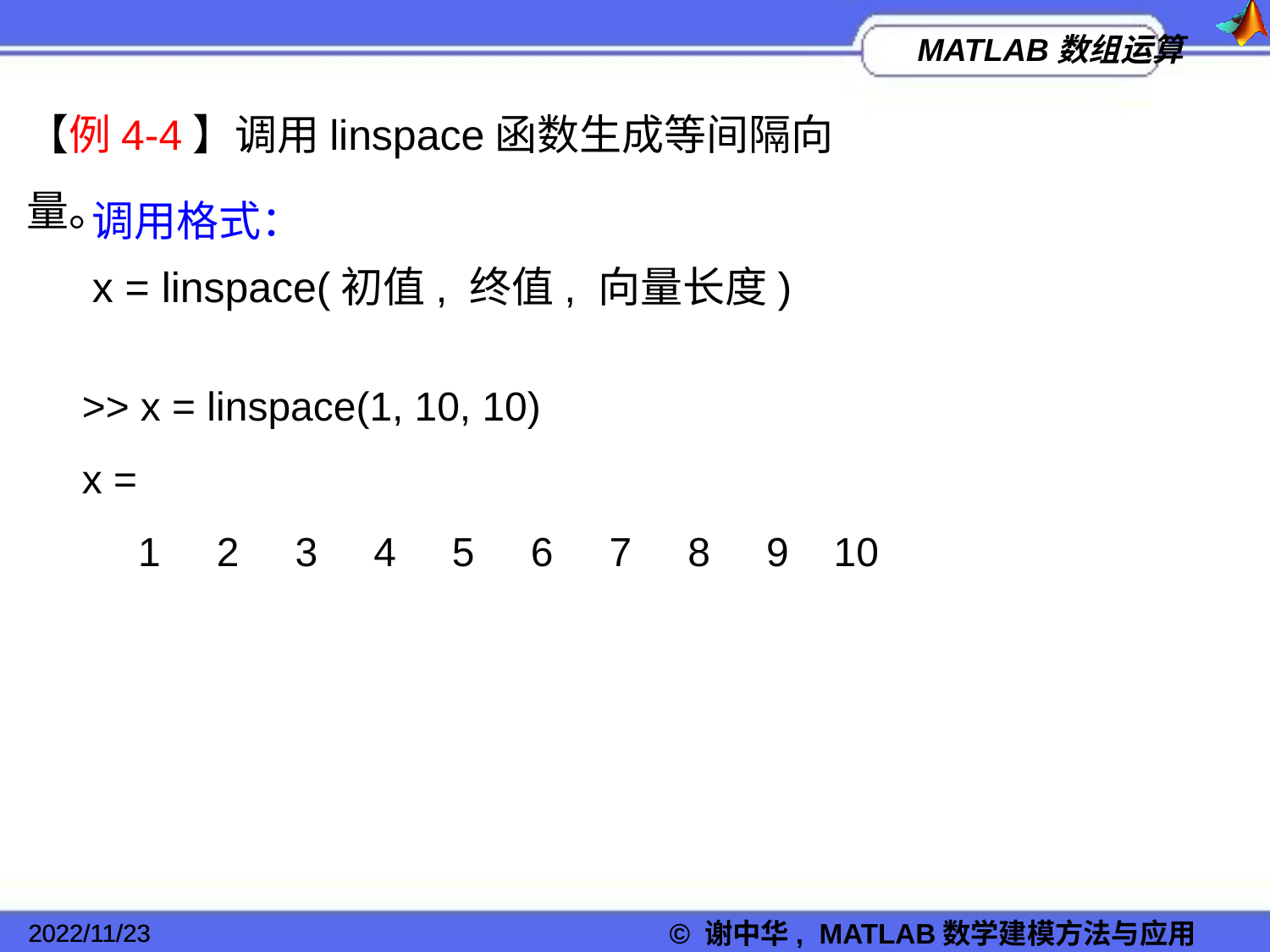

【例4-4】调用linspace函数生成等间隔向量。
调用格式：
x = linspace(初值, 终值, 向量长度)
>> x = linspace(1, 10, 10)
x =
     1     2     3     4     5     6     7     8     9    10
2022/11/23
© 谢中华,  MATLAB数学建模方法与应用